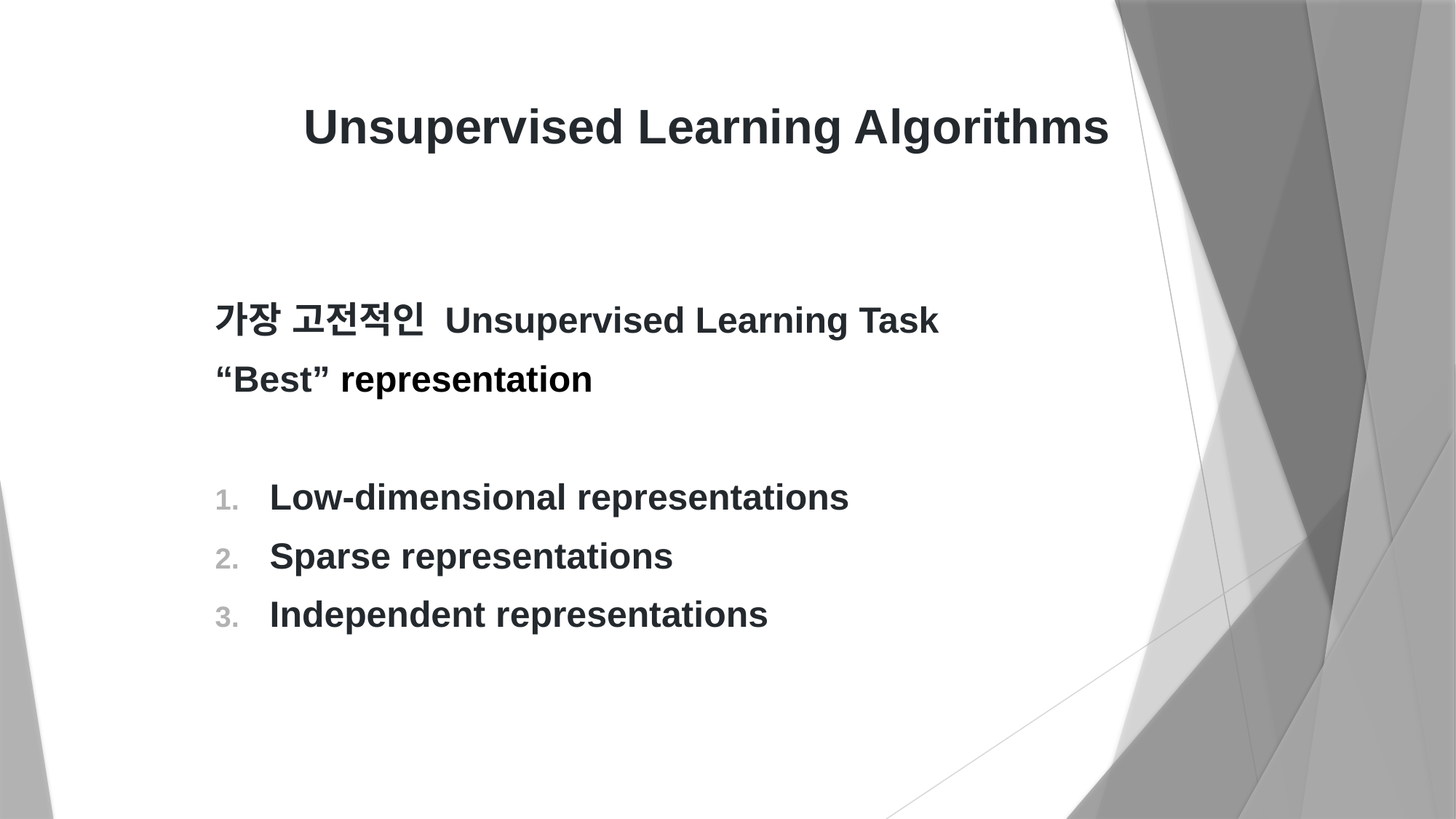

# Unsupervised Learning Algorithms
가장 고전적인 Unsupervised Learning Task
“Best” representation

Low-dimensional representations
Sparse representations
Independent representations